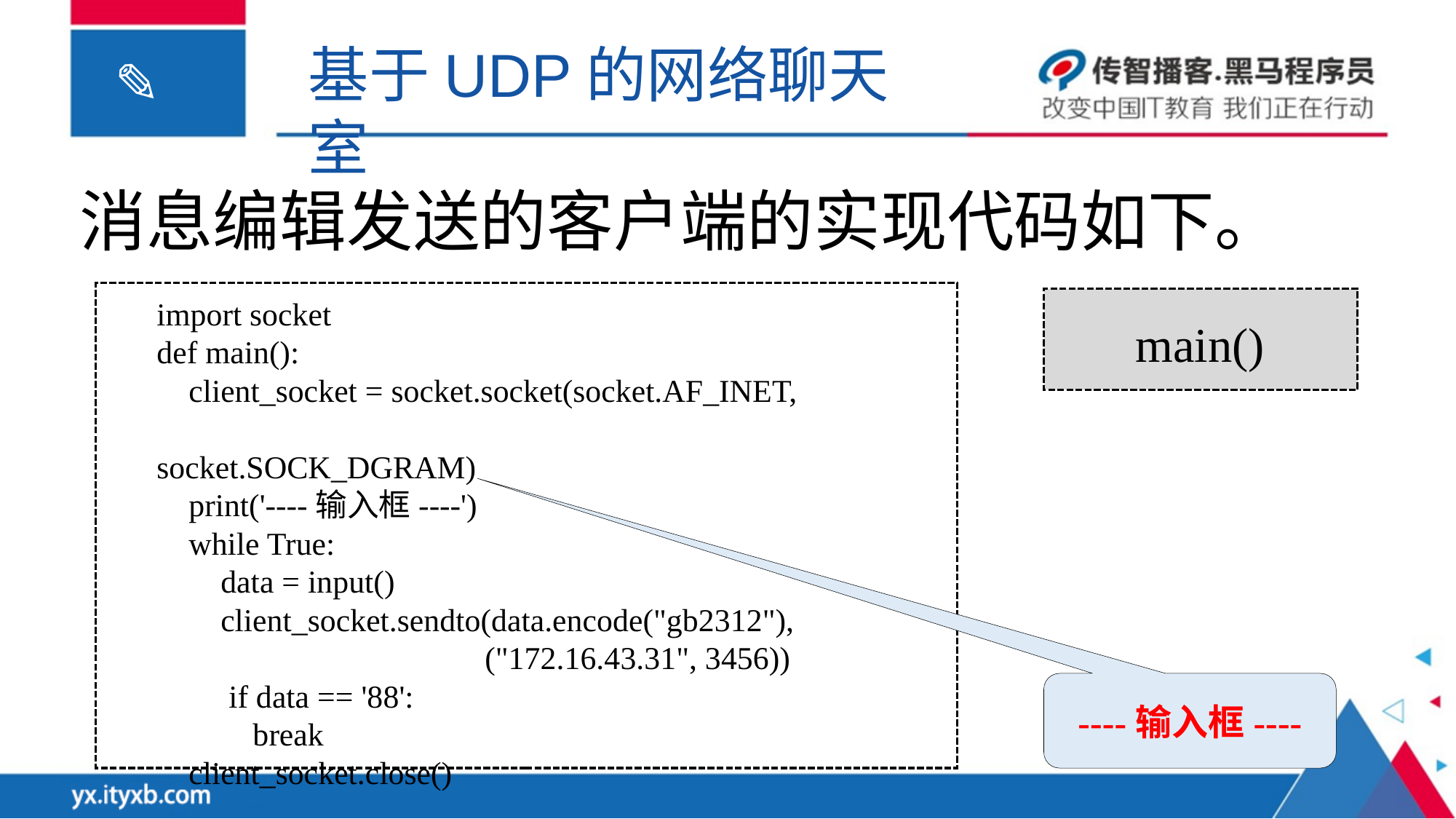

基于UDP的网络聊天室
消息编辑发送的客户端的实现代码如下。

import socket
def main():
    client_socket = socket.socket(socket.AF_INET,
                                                    socket.SOCK_DGRAM)
    print('----输入框----')
    while True:
        data = input()
        client_socket.sendto(data.encode("gb2312"),
                                         ("172.16.43.31", 3456))
         if data == '88':
            break
    client_socket.close()

main()
----输入框----